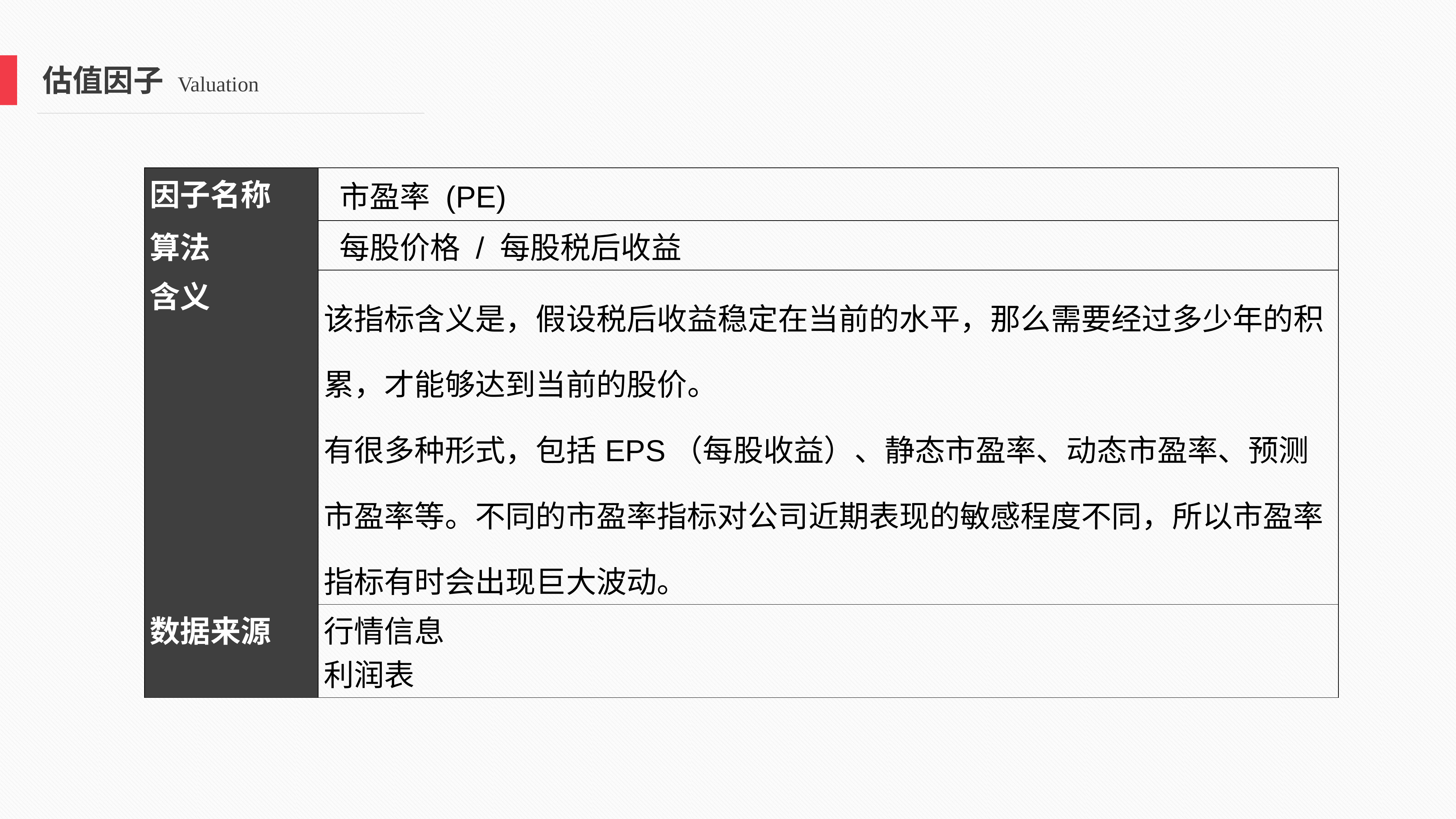

估值因子 Valuation
| 因子名称 | 市盈率 (PE) |
| --- | --- |
| 算法 | 每股价格 / 每股税后收益 |
| 含义 | 该指标含义是，假设税后收益稳定在当前的水平，那么需要经过多少年的积累，才能够达到当前的股价。 有很多种形式，包括EPS（每股收益）、静态市盈率、动态市盈率、预测市盈率等。不同的市盈率指标对公司近期表现的敏感程度不同，所以市盈率指标有时会出现巨大波动。 |
| 数据来源 | 行情信息 利润表 |